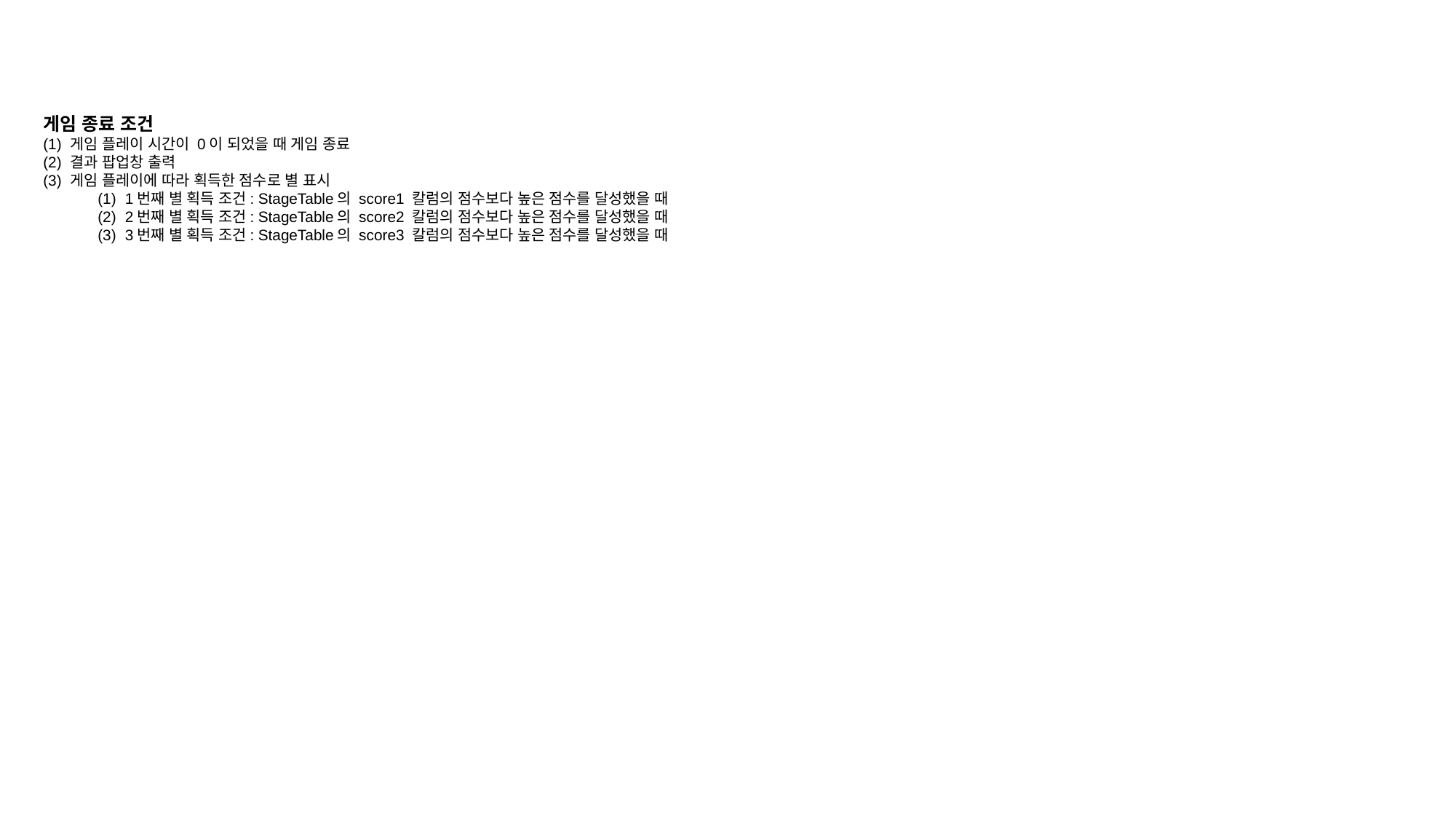

게임 종료 조건
게임 플레이 시간이 0이 되었을 때 게임 종료
결과 팝업창 출력
게임 플레이에 따라 획득한 점수로 별 표시
1번째 별 획득 조건: StageTable의 score1 칼럼의 점수보다 높은 점수를 달성했을 때
2번째 별 획득 조건: StageTable의 score2 칼럼의 점수보다 높은 점수를 달성했을 때
3번째 별 획득 조건: StageTable의 score3 칼럼의 점수보다 높은 점수를 달성했을 때